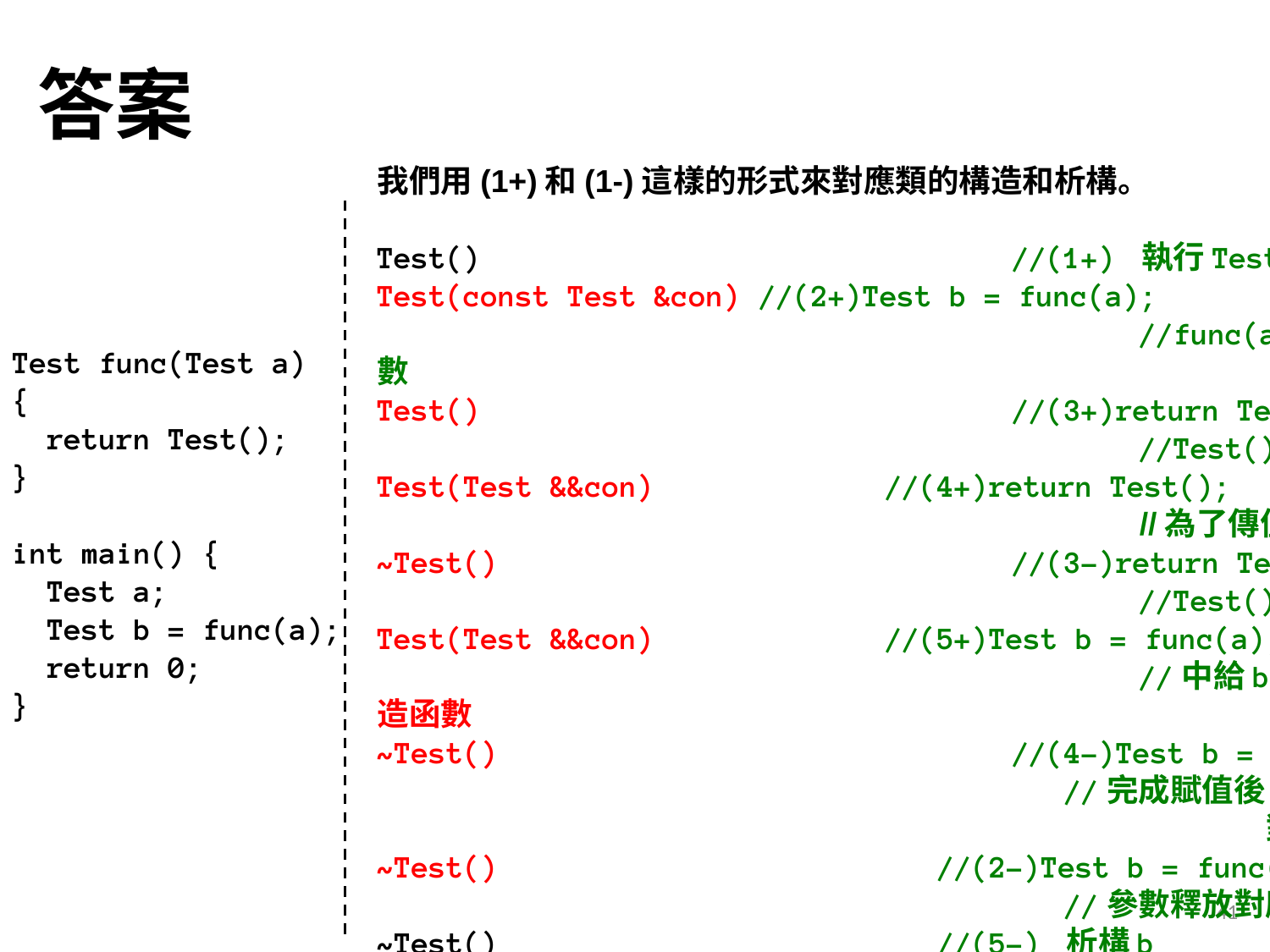

# 答案
我們用(1+)和(1-)這樣的形式來對應類的構造和析構。

Test()					//(1+) 執行Test a；
Test(const Test &con) //(2+)Test b = func(a);
						//func(a)傳參調用拷貝構造函數
Test()					//(3+)return Test();
						//Test()對應的構造函數
Test(Test &&con) 		//(4+)return Test();
						//為了傳值調用的移動構造函數
~Test() 				//(3-)return Test();
						//Test()對應的析構函數
Test(Test &&con) 		//(5+)Test b = func(a);
						//中給b傳值時調用的移動構造函數
~Test()					//(4-)Test b = func(a);
					   //完成賦值後func(a)返回值
							對應的析構函數
~Test()				   //(2-)Test b = func(a);
					   //參數釋放對應的析構函數
~Test()				   //(5-) 析構b
~Test()				   //(1-) 析構a

Test func(Test a)
{
  return Test();
}

int main() {
  Test a;
  Test b = func(a);
  return 0;
}
41